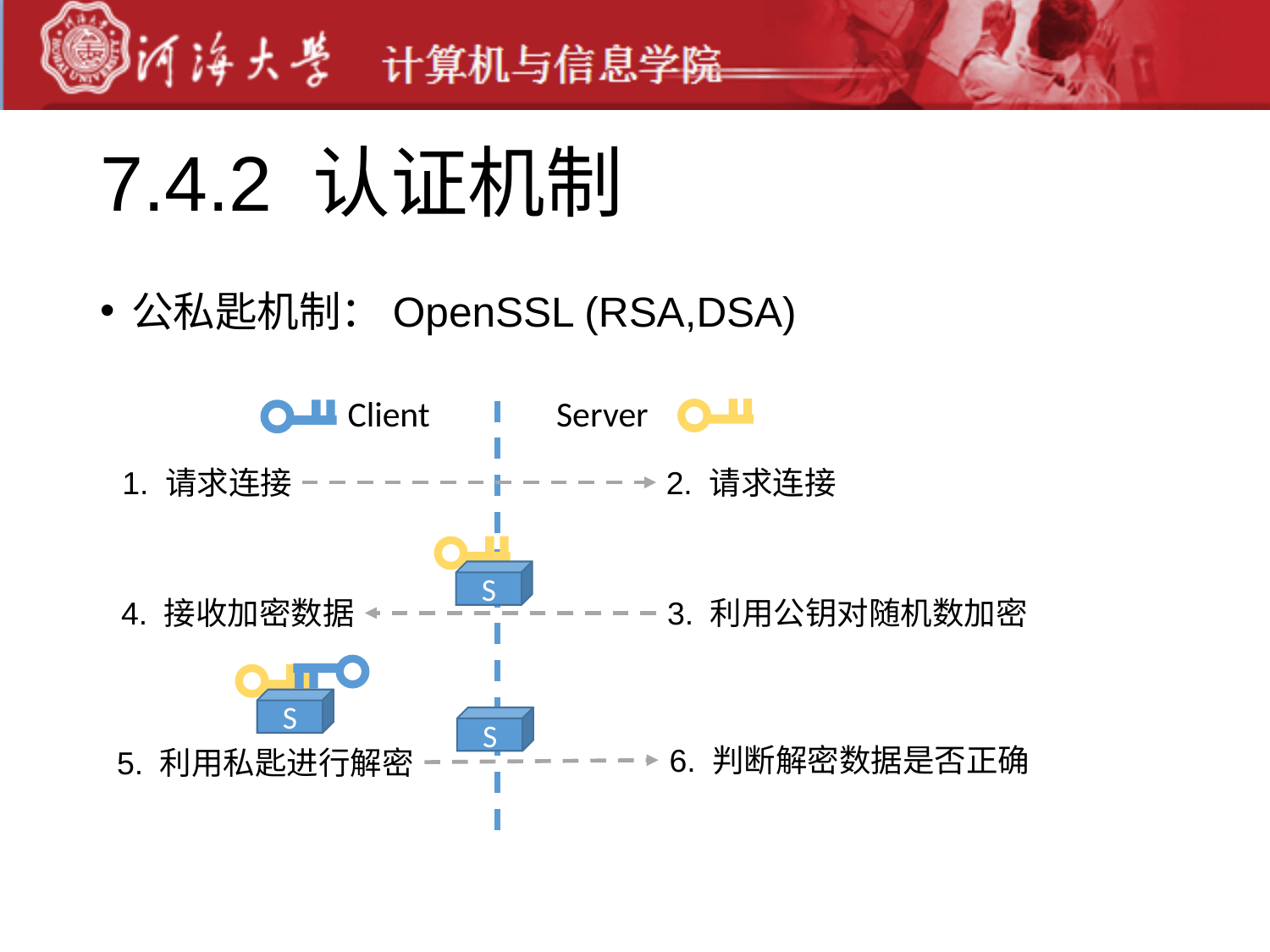

# 7.4.2 认证机制
公私匙机制：OpenSSL (RSA,DSA)

Client
Server

1. 请求连接
2. 请求连接

S
4. 接收加密数据
3. 利用公钥对随机数加密

S
S
6. 判断解密数据是否正确
5. 利用私匙进行解密